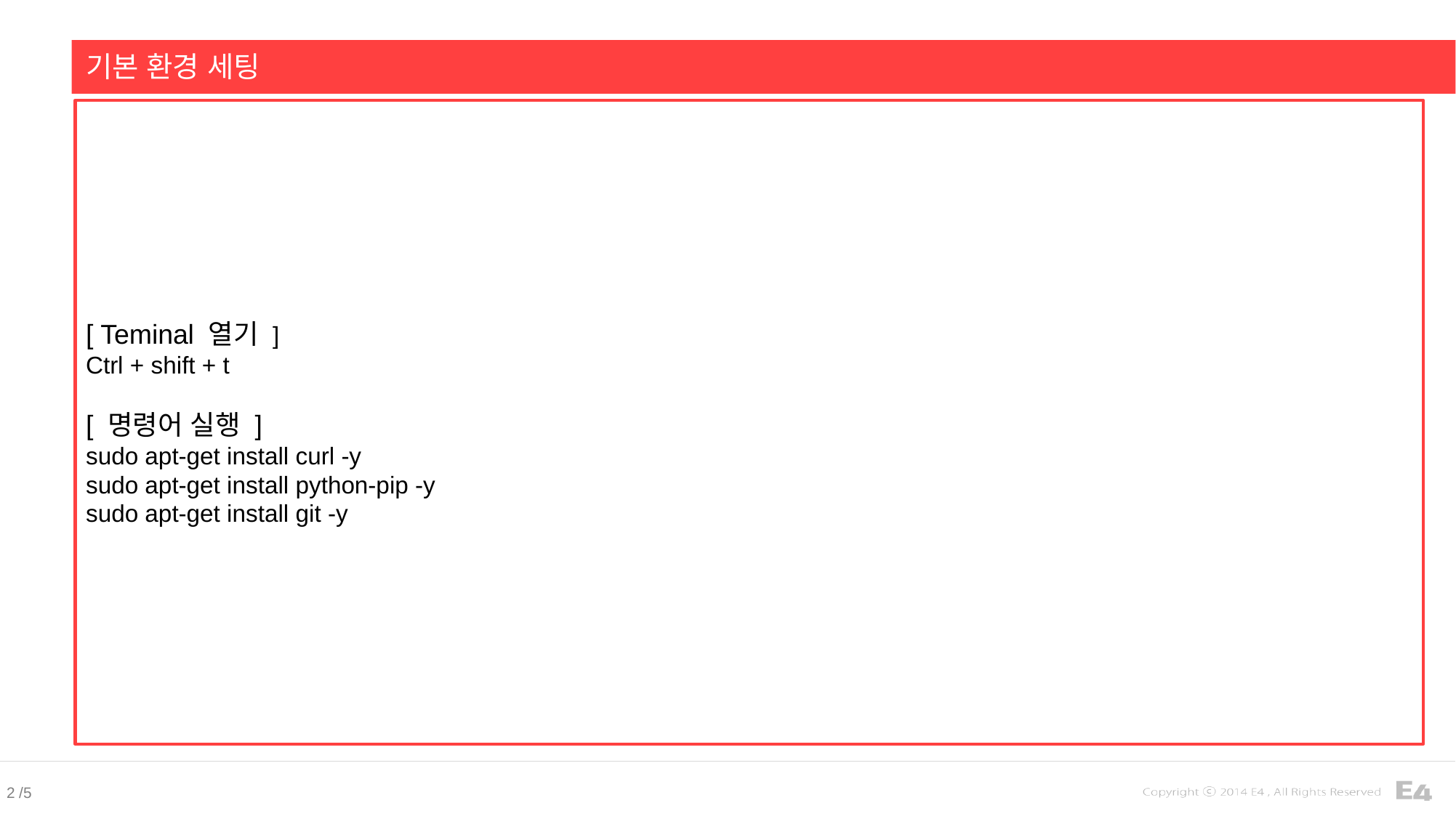

기본 환경 세팅
[ Teminal 열기 ]
Ctrl + shift + t

[ 명령어 실행 ]
sudo apt-get install curl -y
sudo apt-get install python-pip -y
sudo apt-get install git -y